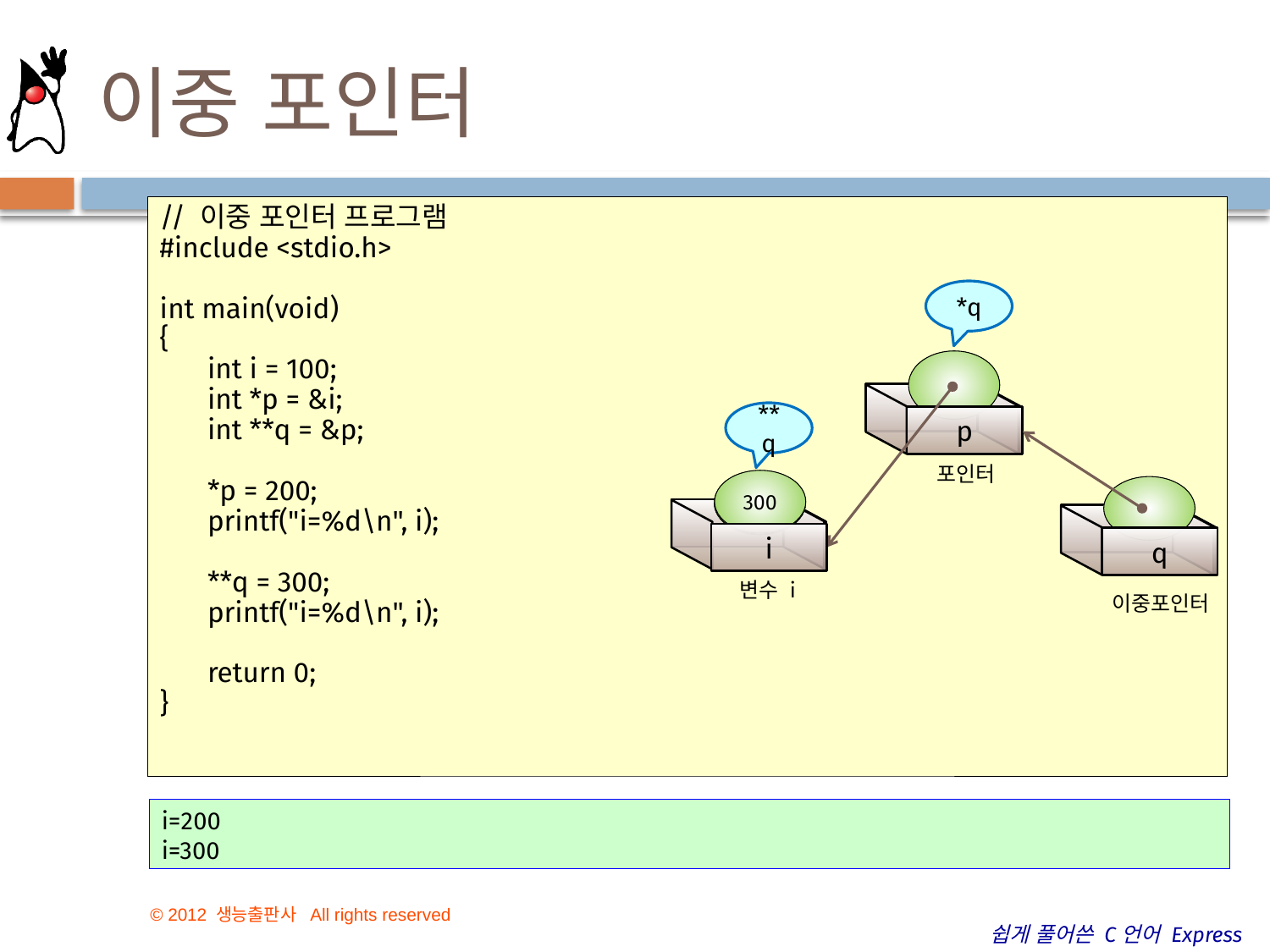

# 이중 포인터
// 이중 포인터 프로그램
#include <stdio.h>

int main(void)
{
	int i = 100;
	int *p = &i;
	int **q = &p;

	*p = 200;
	printf("i=%d\n", i);

	**q = 300;
	printf("i=%d\n", i);

	return 0;
}
*q

**q
p
포인터
300
200
100

i
q
변수 i
이중포인터

i=200
i=300